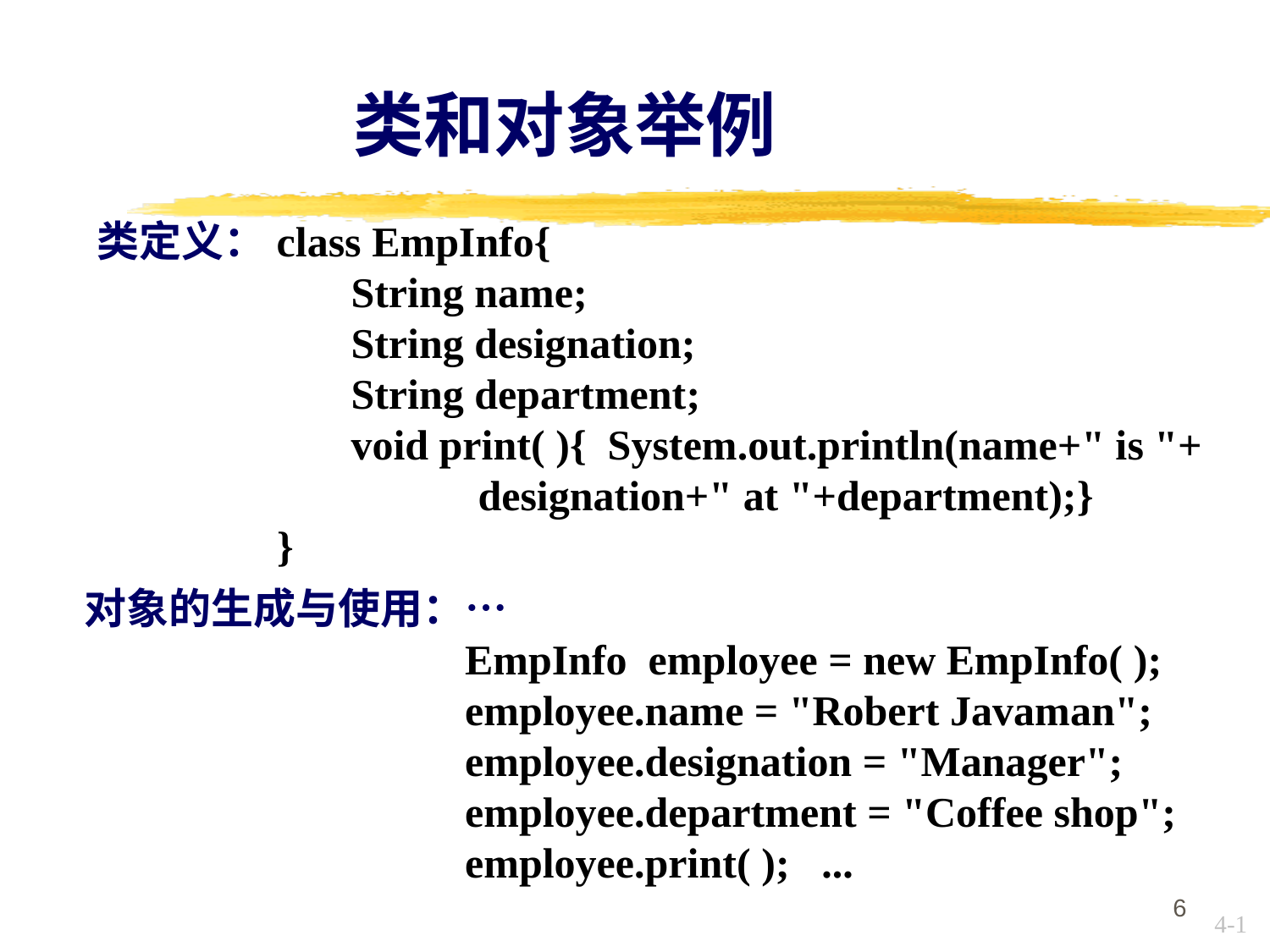

类和对象举例
类定义：class EmpInfo{
		String name;
		String designation;
		String department;
		void print( ){  System.out.println(name+" is "+
			designation+" at "+department);}
	     }
对象的生成与使用：…
			EmpInfo  employee = new EmpInfo( );
			employee.name = "Robert Javaman";
			employee.designation = "Manager";
			employee.department = "Coffee shop";
			employee.print( );   ...
6
4-1